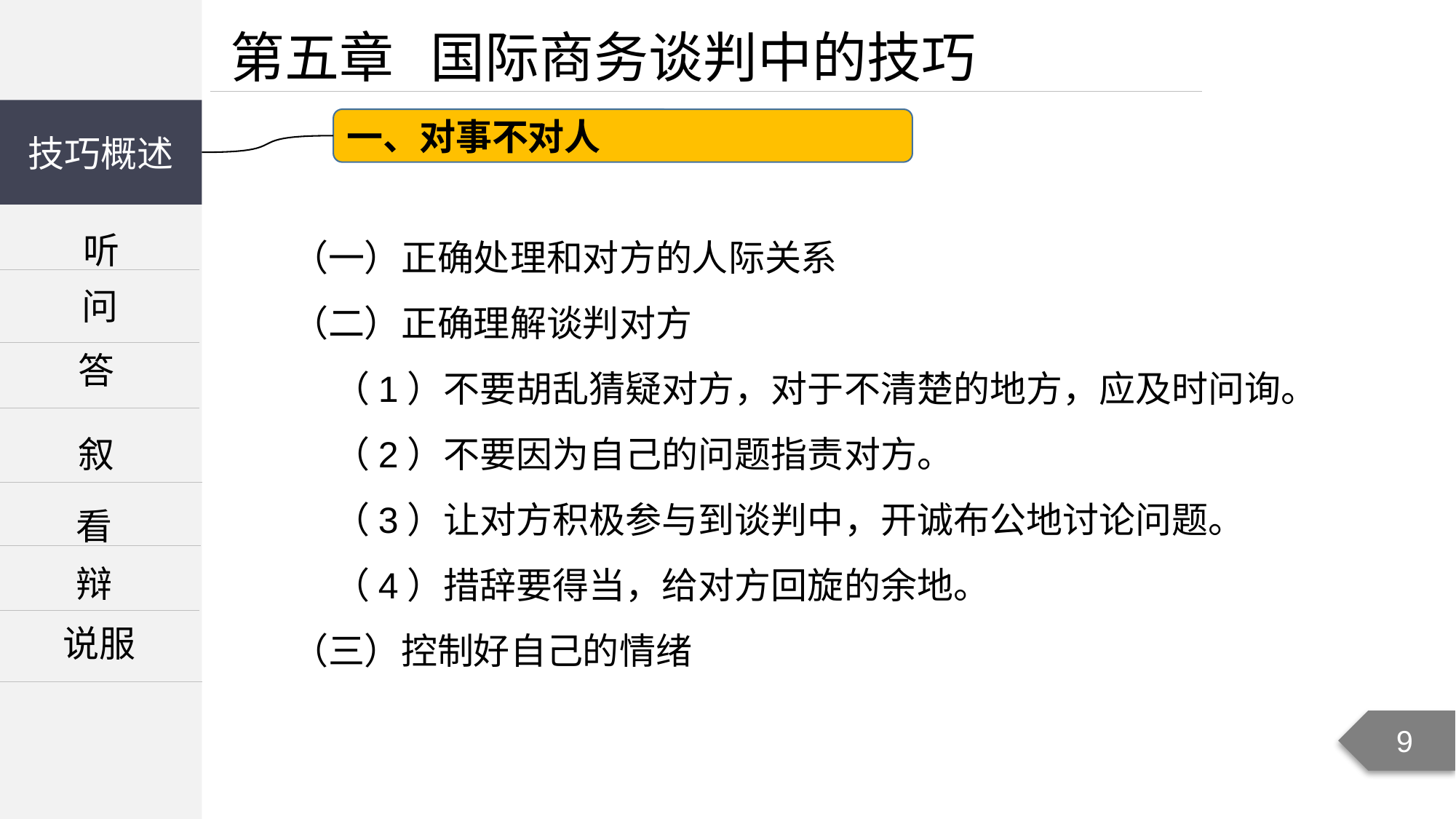

第五章   国际商务谈判中的技巧
技巧概述
一、对事不对人
听
（一）正确处理和对方的人际关系
（二）正确理解谈判对方
    （1）不要胡乱猜疑对方，对于不清楚的地方，应及时问询。
    （2）不要因为自己的问题指责对方。
    （3）让对方积极参与到谈判中，开诚布公地讨论问题。
    （4）措辞要得当，给对方回旋的余地。
（三）控制好自己的情绪
问
答
叙
看
辩
说服
9